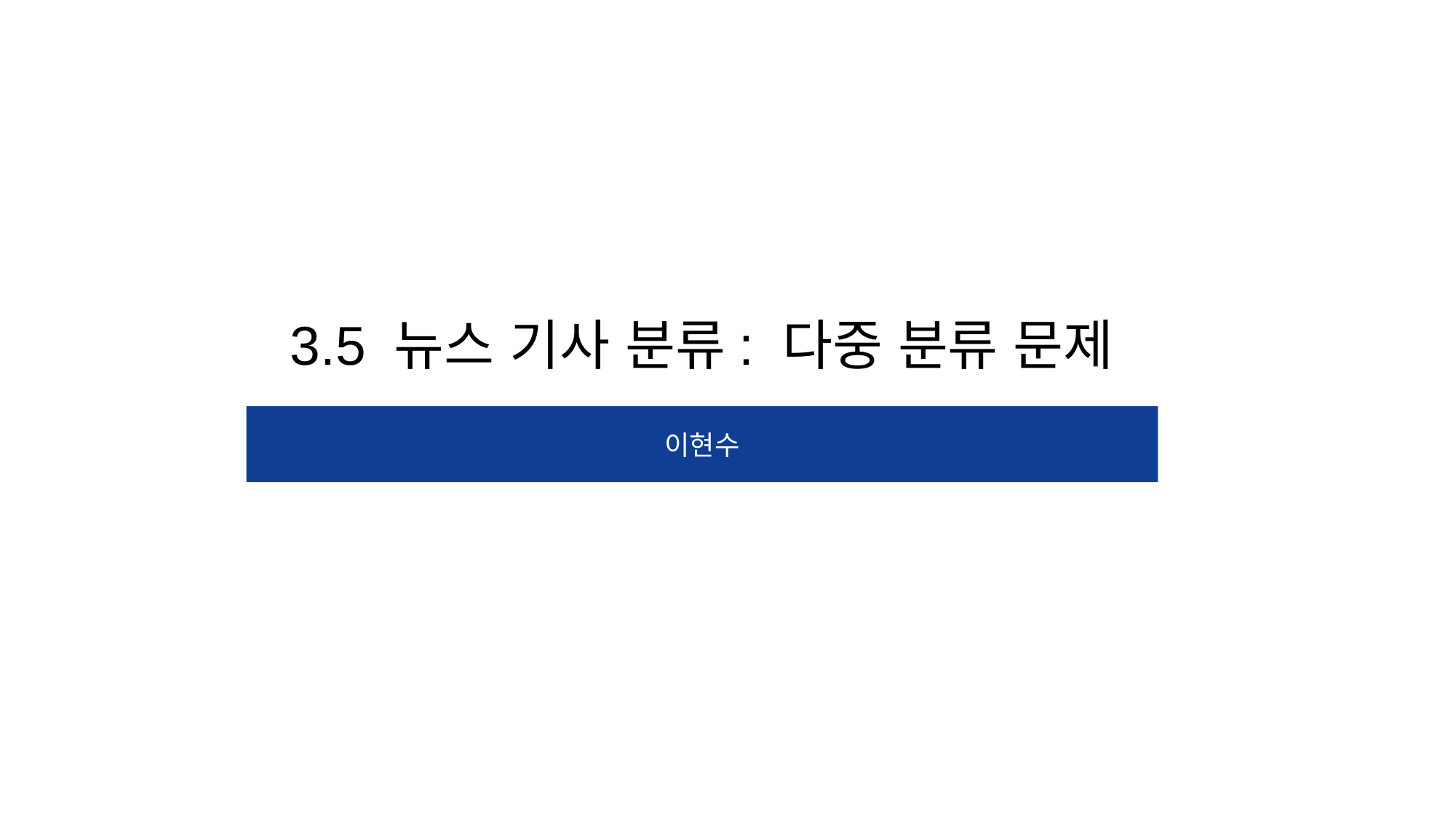

3.5 뉴스 기사 분류: 다중 분류 문제
이현수